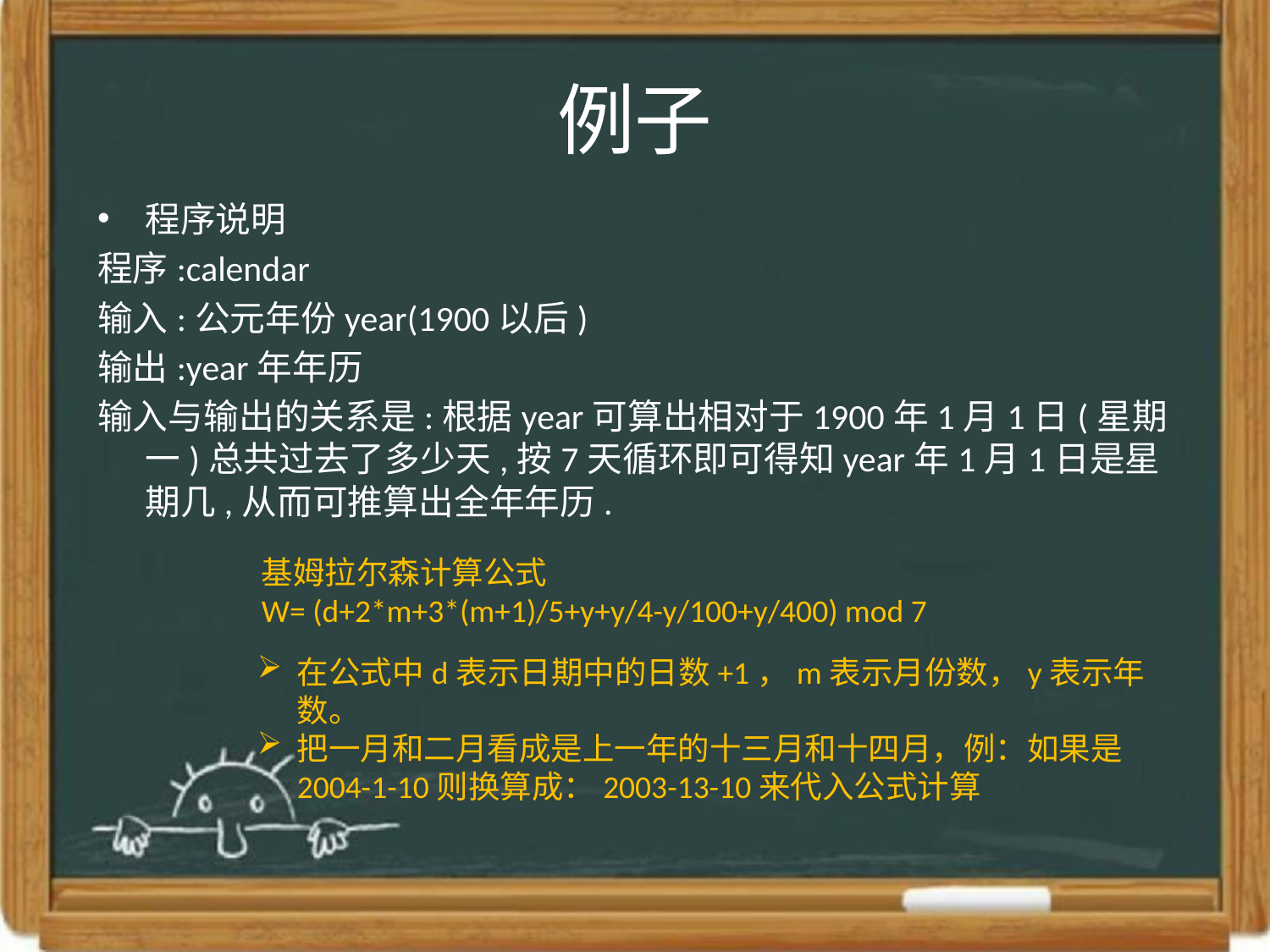

# 例子
程序说明
程序:calendar
输入:公元年份year(1900以后)
输出:year年年历
输入与输出的关系是:根据year可算出相对于1900年1月1日(星期一)总共过去了多少天,按7天循环即可得知year年1月1日是星期几,从而可推算出全年年历.
基姆拉尔森计算公式
W= (d+2*m+3*(m+1)/5+y+y/4-y/100+y/400) mod 7
在公式中d表示日期中的日数+1，m表示月份数，y表示年数。
把一月和二月看成是上一年的十三月和十四月，例：如果是2004-1-10则换算成：2003-13-10来代入公式计算